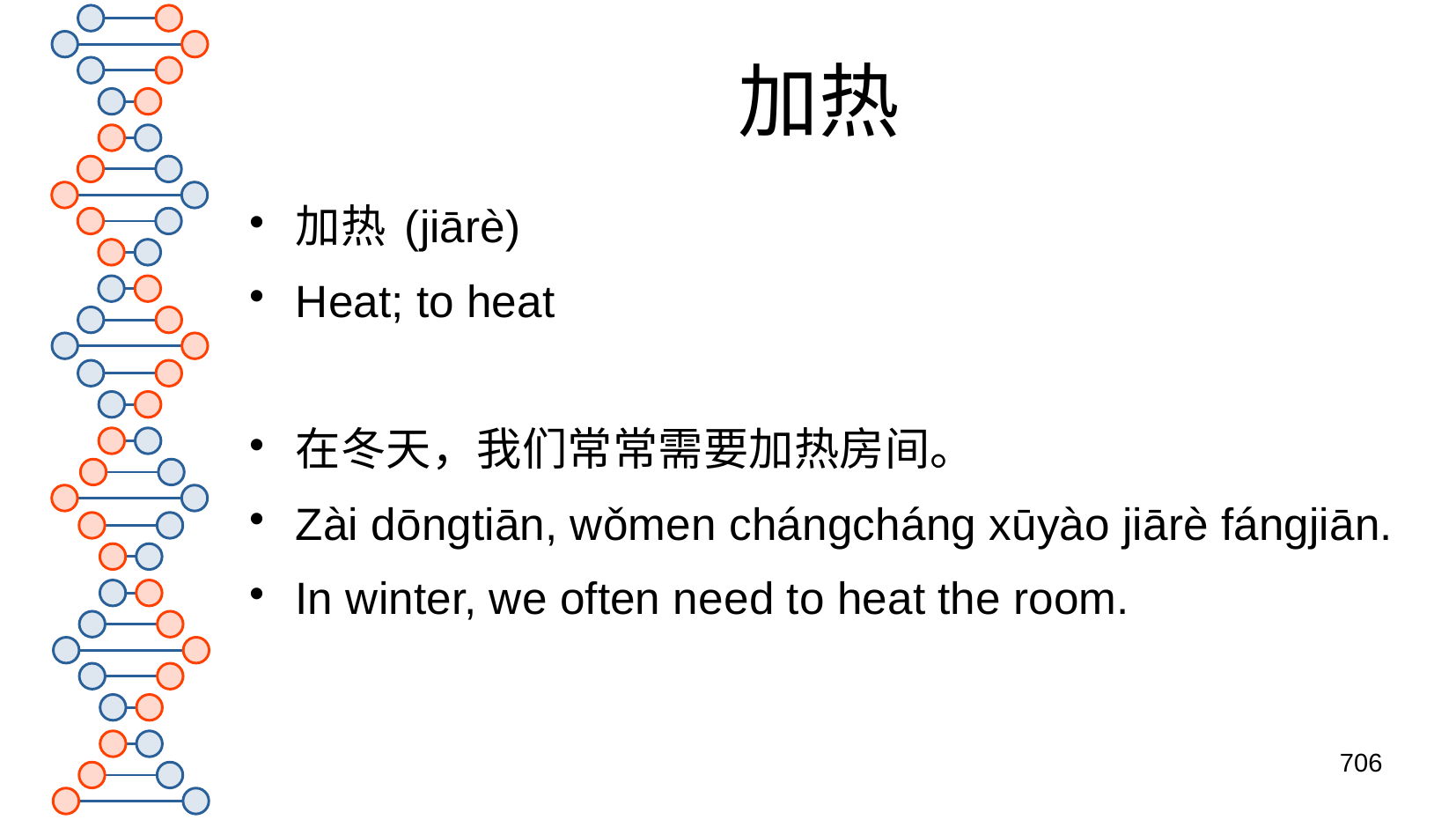

# 加热
加热 (jiārè)
Heat; to heat

在冬天，我们常常需要加热房间。
Zài dōngtiān, wǒmen chángcháng xūyào jiārè fángjiān.
In winter, we often need to heat the room.

706